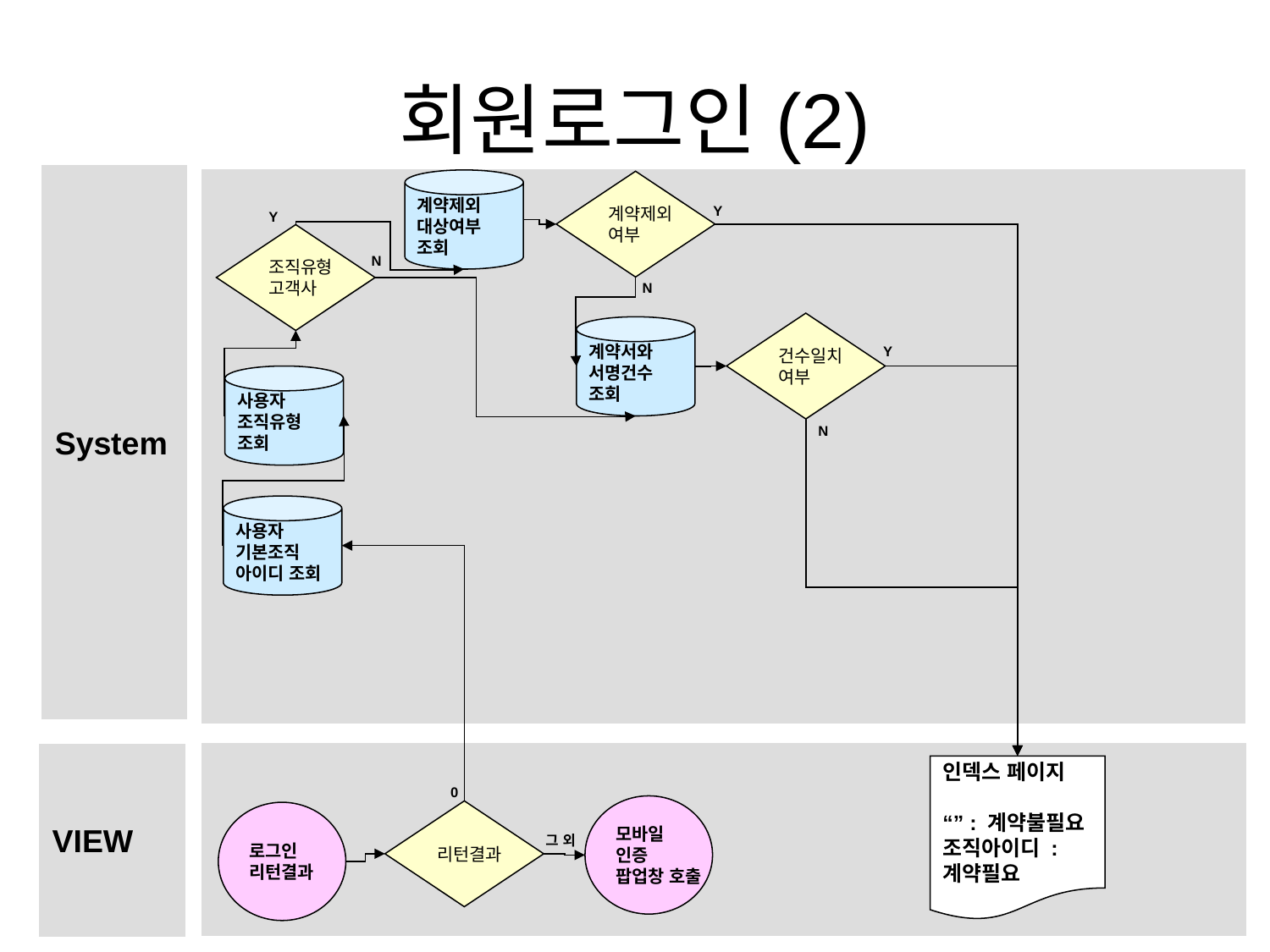

# 회원로그인(2)
System

계약제외
대상여부
조회
계약제외
여부
Y
Y
조직유형
고객사
N
N
건수일치
여부
계약서와
서명건수
조회
Y
사용자
조직유형
조회
N
사용자
기본조직
아이디 조회

VIEW
인덱스 페이지

“” : 계약불필요
조직아이디 :
계약필요
0
모바일
인증
팝업창 호출
리턴결과
로그인
리턴결과
그 외